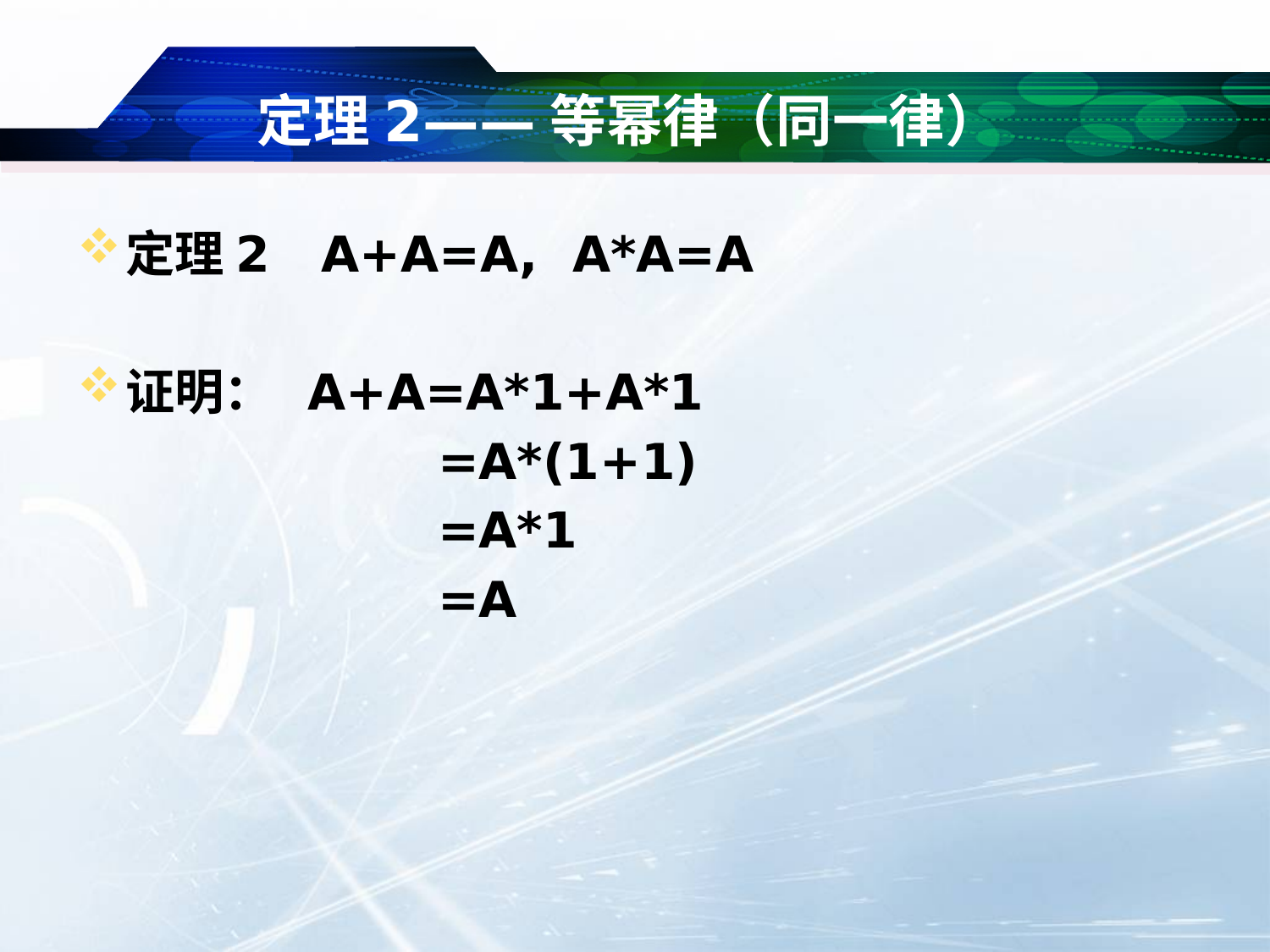

# 定理2——等幂律（同一律）
定理2   A+A=A,  A*A=A

证明：  A+A=A*1+A*1
                     =A*(1+1)
                     =A*1
                     =A